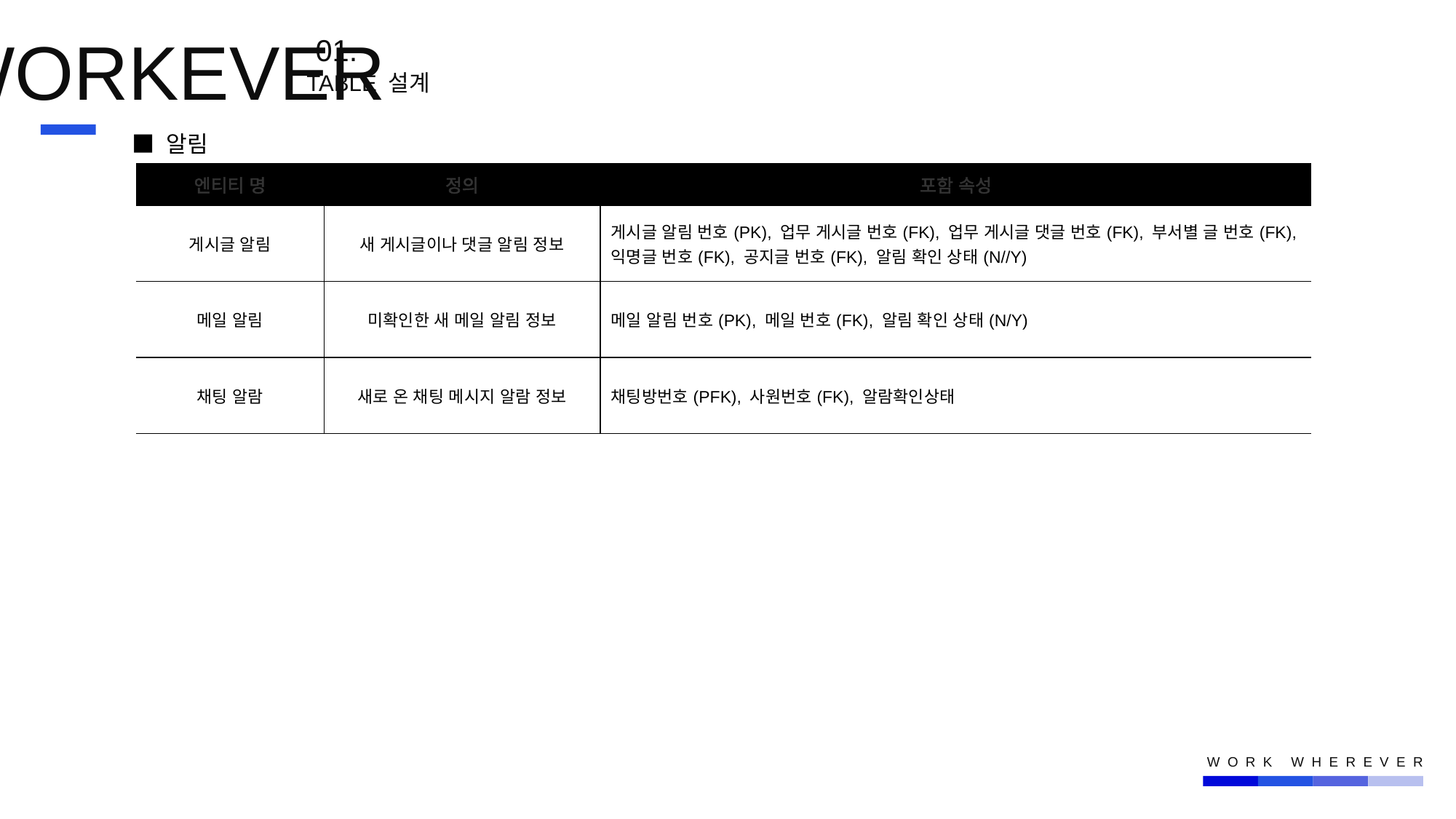

WORKEVER
01.
TABLE 설계

■ 알림
| 엔티티 명 | 정의 | 포함 속성 |
| --- | --- | --- |
| 게시글 알림 | 새 게시글이나 댓글 알림 정보 | 게시글 알림 번호(PK), 업무 게시글 번호(FK), 업무 게시글 댓글 번호(FK), 부서별 글 번호(FK), 익명글 번호(FK), 공지글 번호(FK), 알림 확인 상태(N//Y) |
| 메일 알림 | 미확인한 새 메일 알림 정보 | 메일 알림 번호(PK), 메일 번호(FK), 알림 확인 상태(N/Y) |
| 채팅 알람 | 새로 온 채팅 메시지 알람 정보 | 채팅방번호(PFK), 사원번호(FK), 알람확인상태 |
WORK WHEREVER